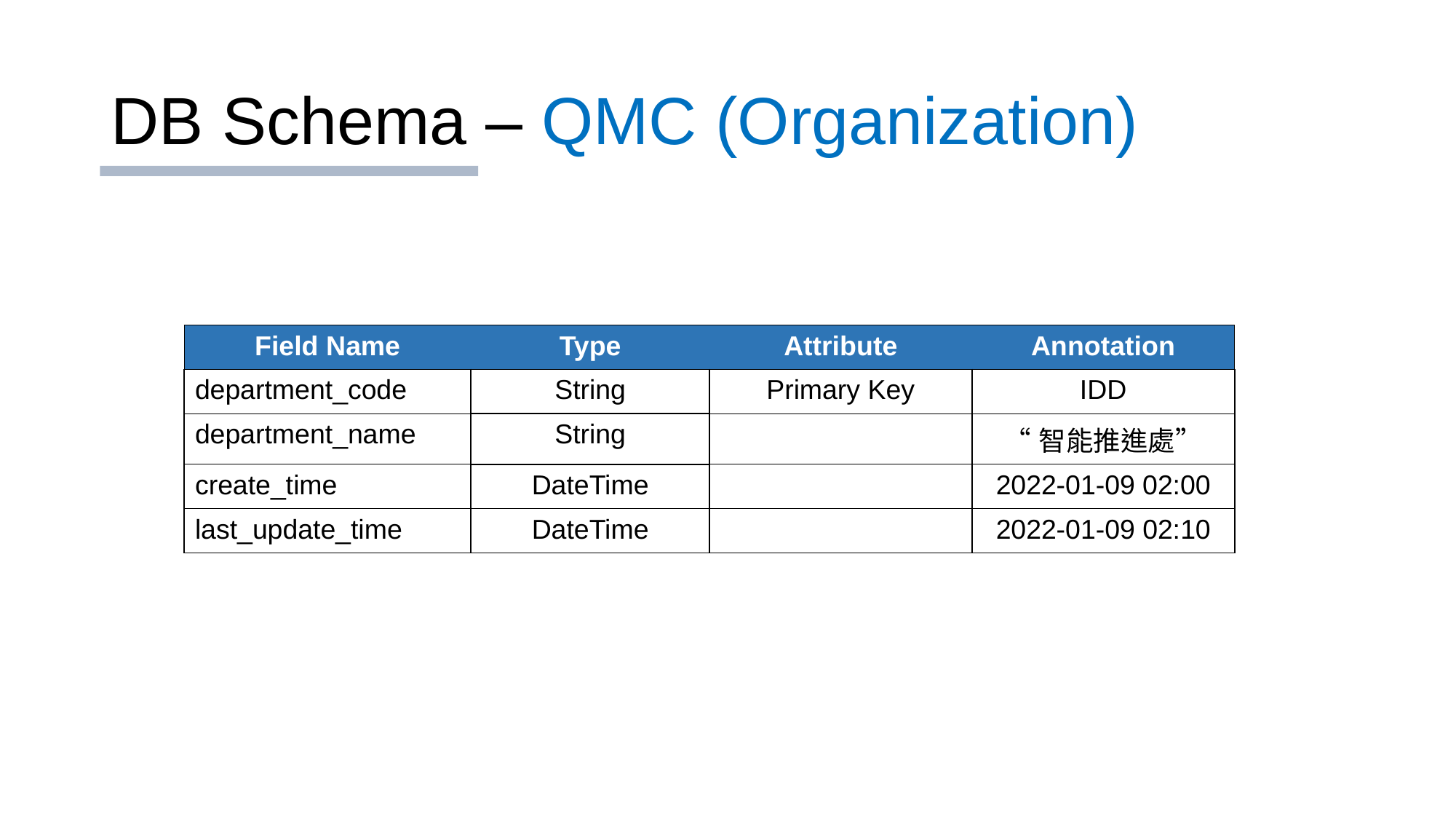

# DB Schema – QMC (Organization)

| Field Name | Type | Attribute | Annotation |
| --- | --- | --- | --- |
| department\_code | String | Primary Key | IDD |
| department\_name | String |  | “智能推進處” |
| create\_time | DateTime |  | 2022-01-09 02:00 |
| last\_update\_time | DateTime |  | 2022-01-09 02:10 |